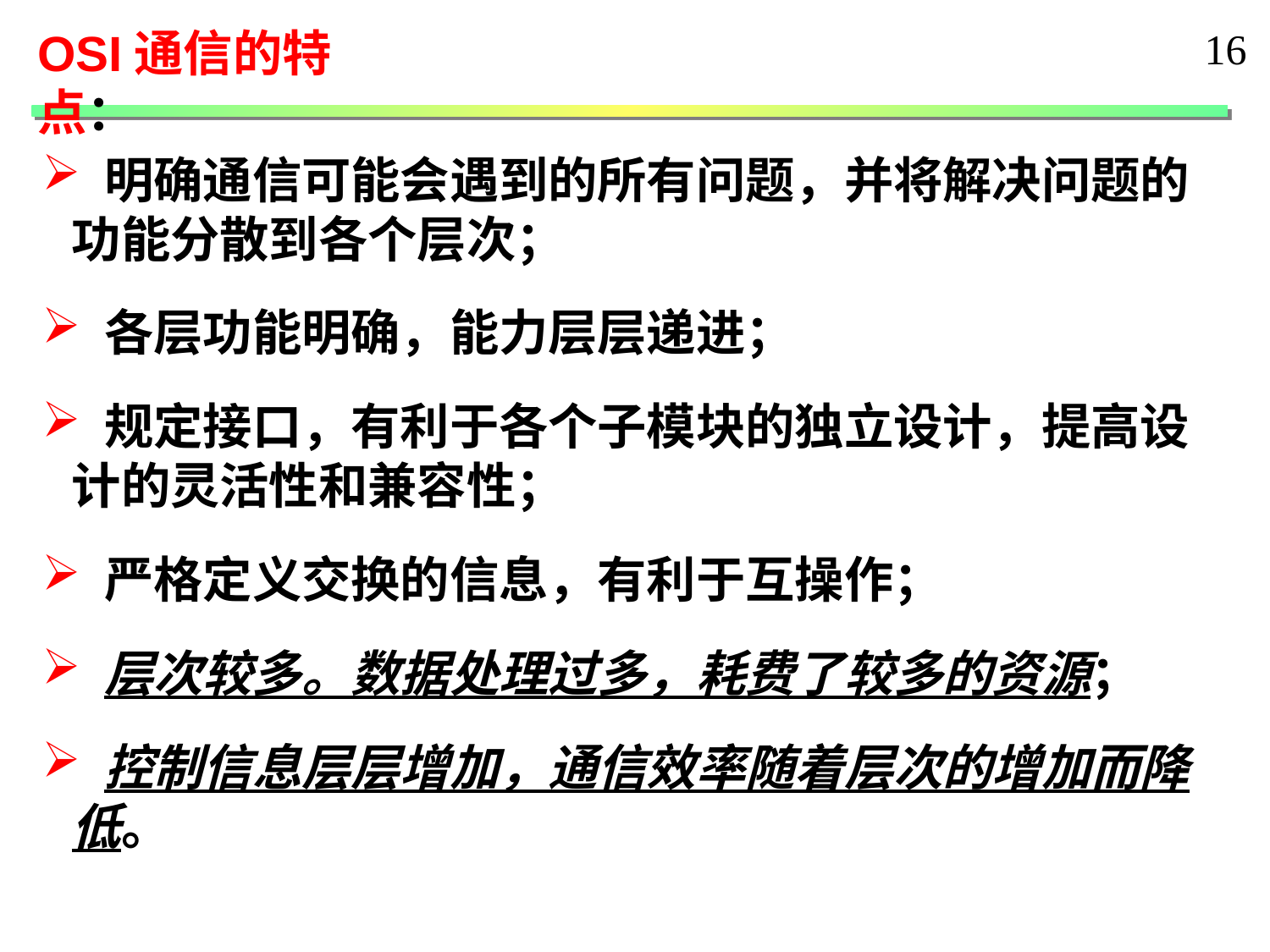

OSI通信的特点：
16

 明确通信可能会遇到的所有问题，并将解决问题的功能分散到各个层次；
 各层功能明确，能力层层递进；
 规定接口，有利于各个子模块的独立设计，提高设计的灵活性和兼容性；
 严格定义交换的信息，有利于互操作；
 层次较多。数据处理过多，耗费了较多的资源；
 控制信息层层增加，通信效率随着层次的增加而降低。